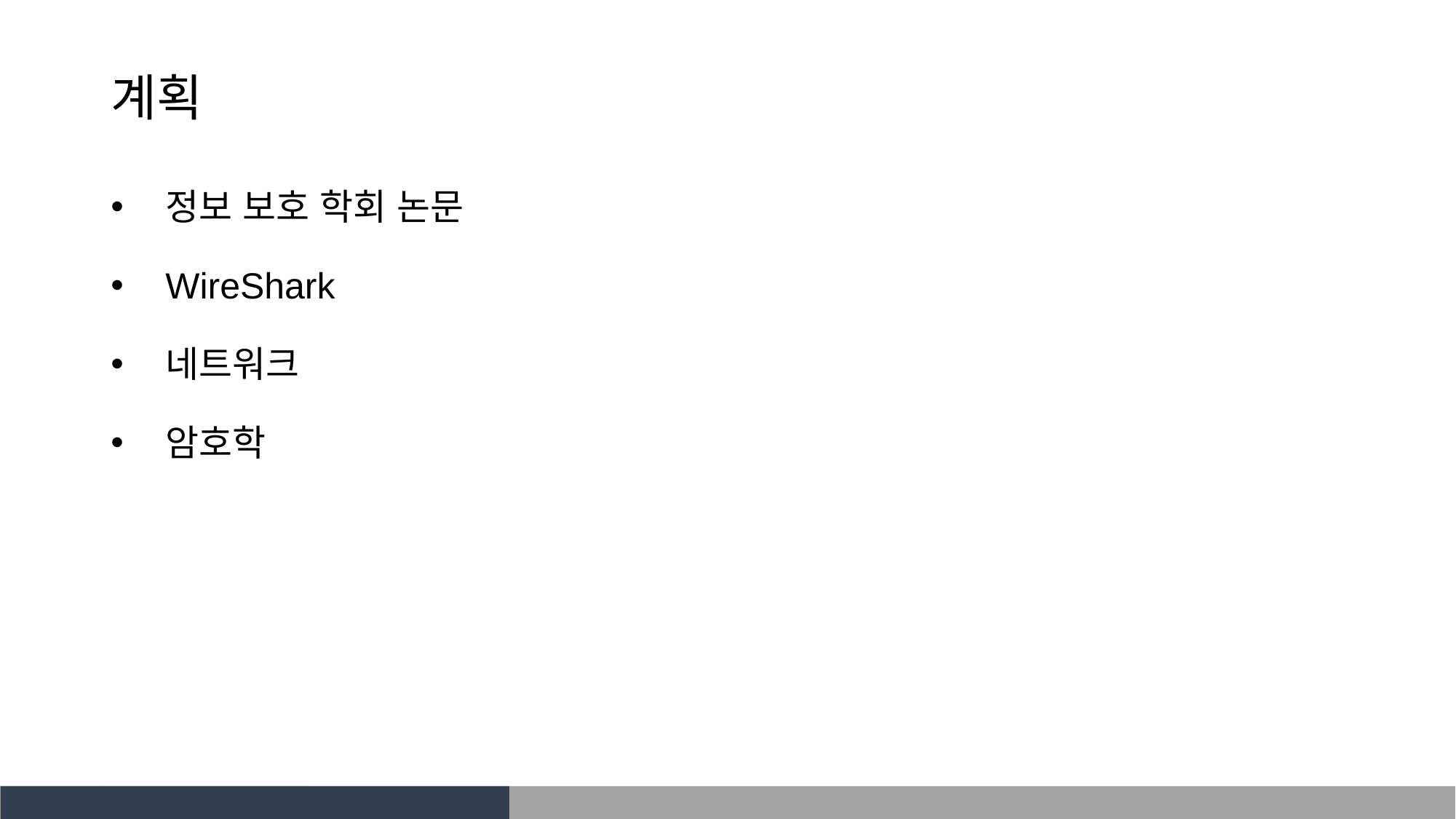

계획
정보 보호 학회 논문

WireShark

네트워크

암호학